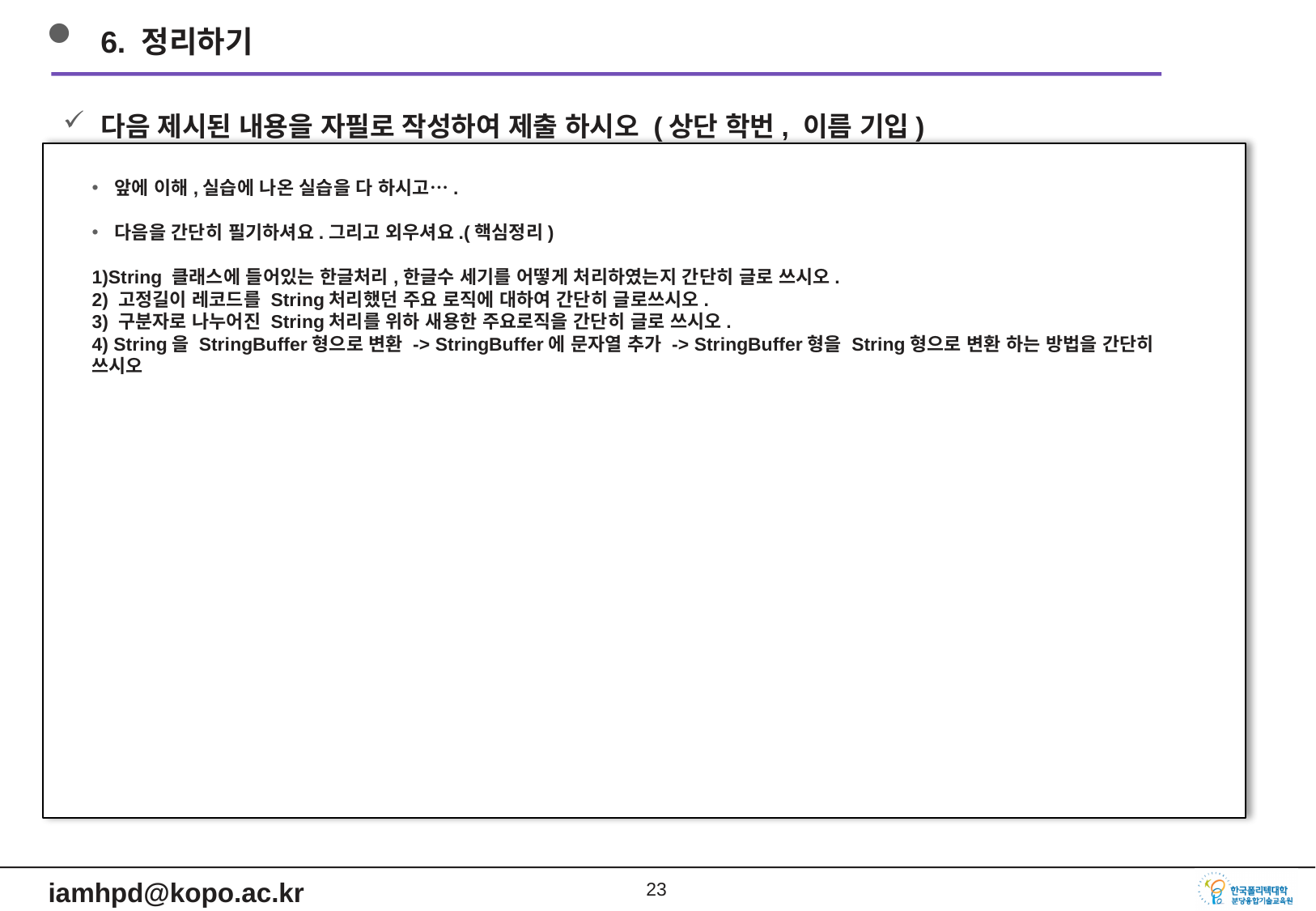

6. 정리하기
다음 제시된 내용을 자필로 작성하여 제출 하시오 (상단 학번, 이름 기입)

앞에 이해,실습에 나온 실습을 다 하시고….

다음을 간단히 필기하셔요.그리고 외우셔요.(핵심정리)

1)String 클래스에 들어있는 한글처리,한글수 세기를 어떻게 처리하였는지 간단히 글로 쓰시오.
2) 고정길이 레코드를 String처리했던 주요 로직에 대하여 간단히 글로쓰시오.
3) 구분자로 나누어진 String처리를 위하 새용한 주요로직을 간단히 글로 쓰시오.
4) String을 StringBuffer형으로 변환 -> StringBuffer에 문자열 추가 -> StringBuffer형을 String형으로 변환 하는 방법을 간단히 쓰시오

23